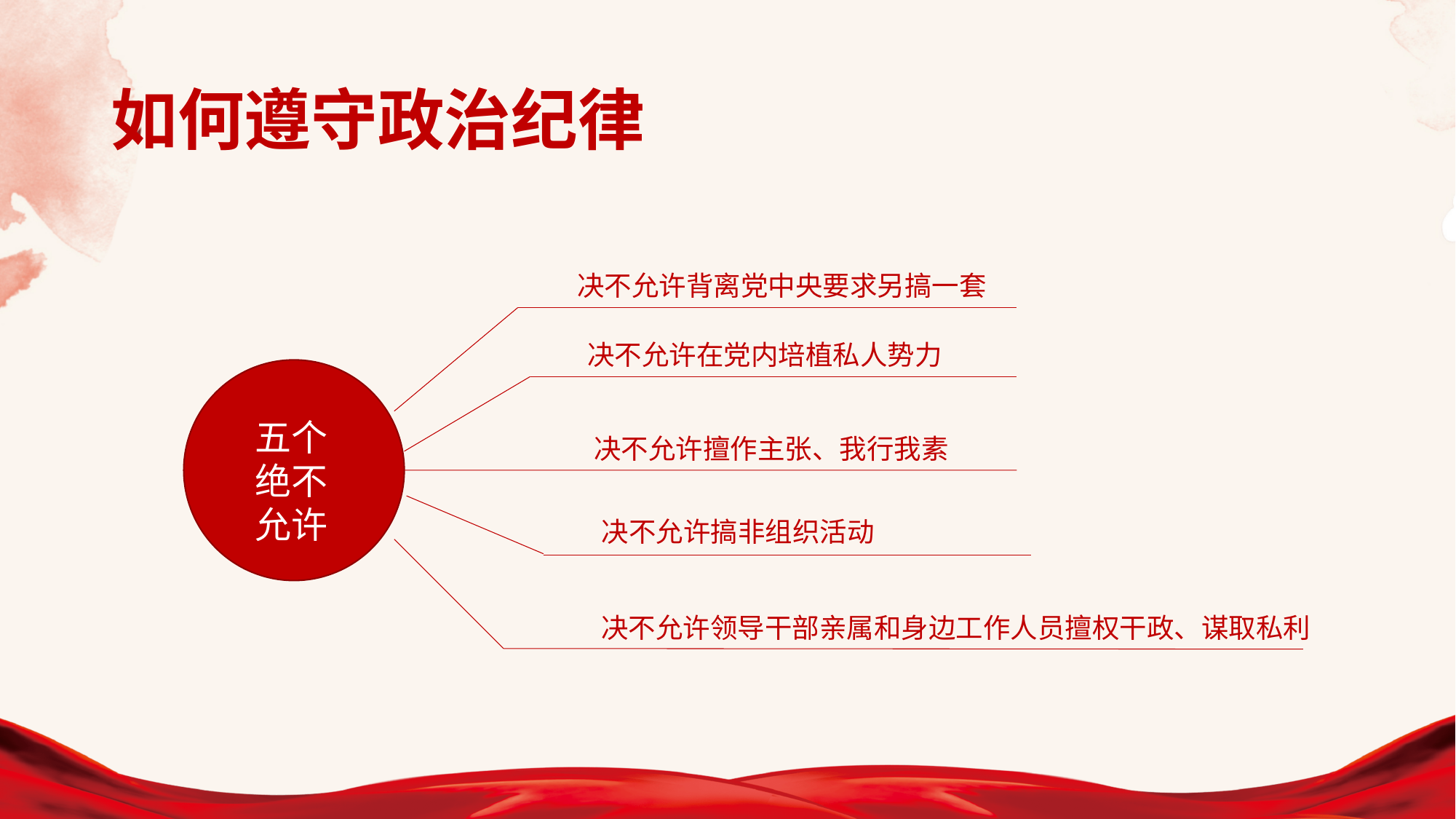

# 如何遵守政治纪律
决不允许背离党中央要求另搞一套
决不允许在党内培植私人势力

五个绝不允许
决不允许擅作主张、我行我素
决不允许搞非组织活动
决不允许领导干部亲属和身边工作人员擅权干政、谋取私利